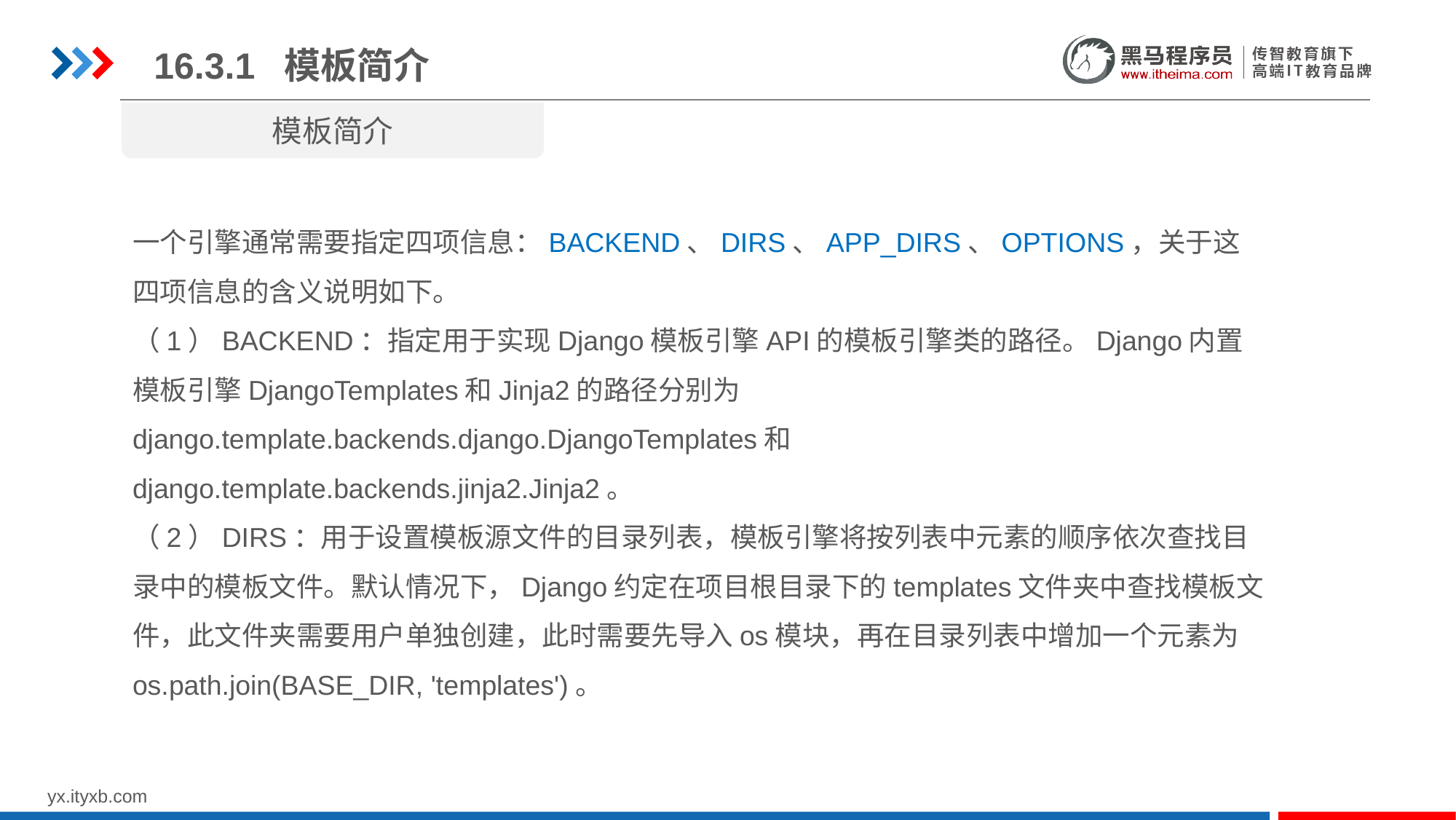

16.3.1  模板简介

模板简介
一个引擎通常需要指定四项信息：BACKEND、DIRS、APP_DIRS、OPTIONS，关于这四项信息的含义说明如下。
（1）BACKEND：指定用于实现Django模板引擎API的模板引擎类的路径。Django内置模板引擎DjangoTemplates和Jinja2的路径分别为django.template.backends.django.DjangoTemplates和django.template.backends.jinja2.Jinja2。
（2）DIRS：用于设置模板源文件的目录列表，模板引擎将按列表中元素的顺序依次查找目录中的模板文件。默认情况下，Django约定在项目根目录下的templates文件夹中查找模板文件，此文件夹需要用户单独创建，此时需要先导入os模块，再在目录列表中增加一个元素为os.path.join(BASE_DIR, 'templates')。